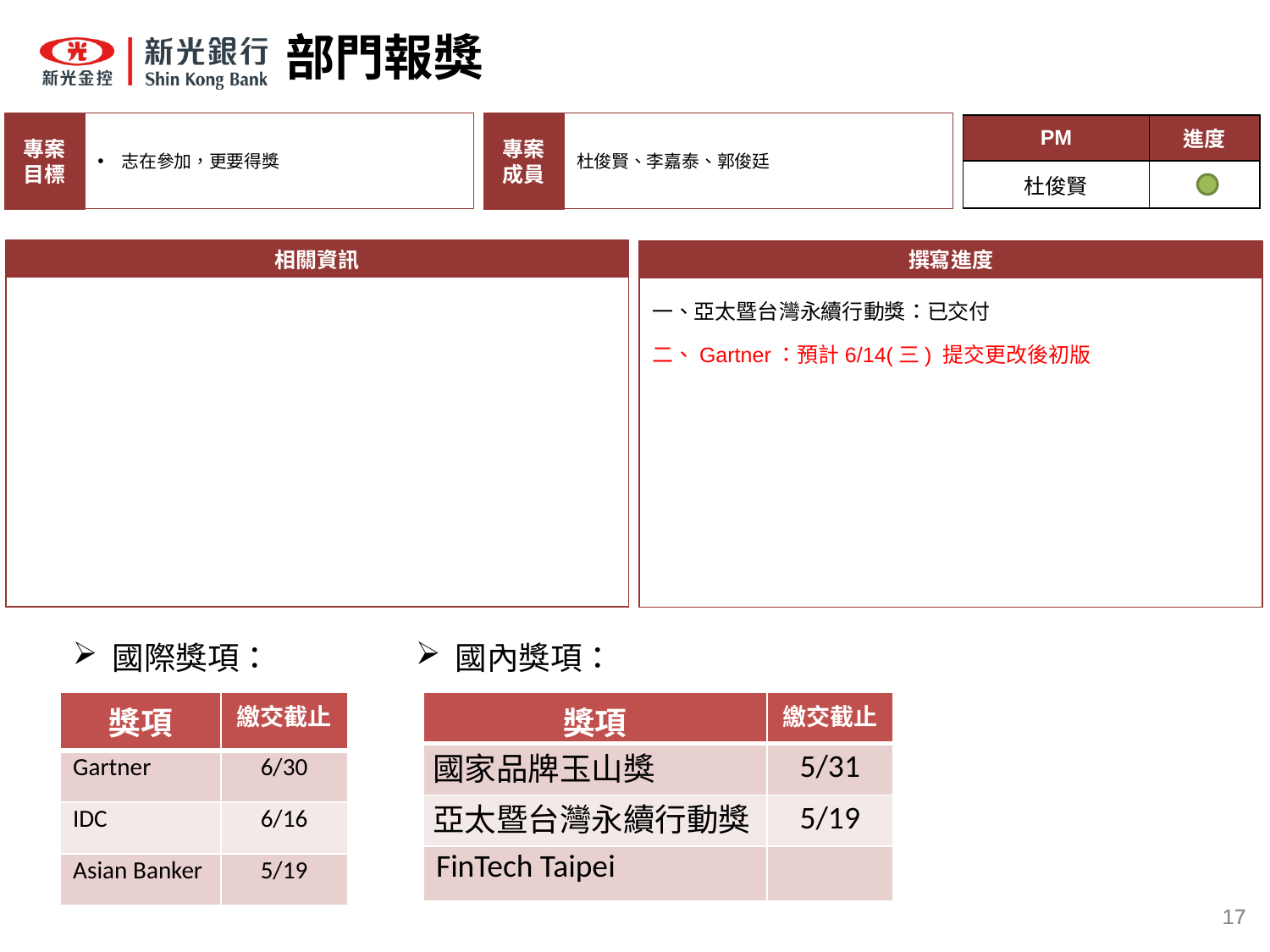

# 部門報獎
專案
成員
杜俊賢、李嘉泰、郭俊廷
專案
目標
志在參加，更要得獎
| PM | 進度 |
| --- | --- |
| 杜俊賢 |  |

相關資訊

撰寫進度

一、

一、亞太暨台灣永續行動獎：已交付
二、Gartner：預計6/14(三) 提交更改後初版
國際獎項：
國內獎項：
| 獎項 | 繳交截止 |
| --- | --- |
| Gartner | 6/30 |
| IDC | 6/16 |
| Asian Banker | 5/19 |
| 獎項 | 繳交截止 |
| --- | --- |
| 國家品牌玉山獎 | 5/31 |
| 亞太暨台灣永續行動獎 | 5/19 |
| FinTech Taipei |  |
17
17